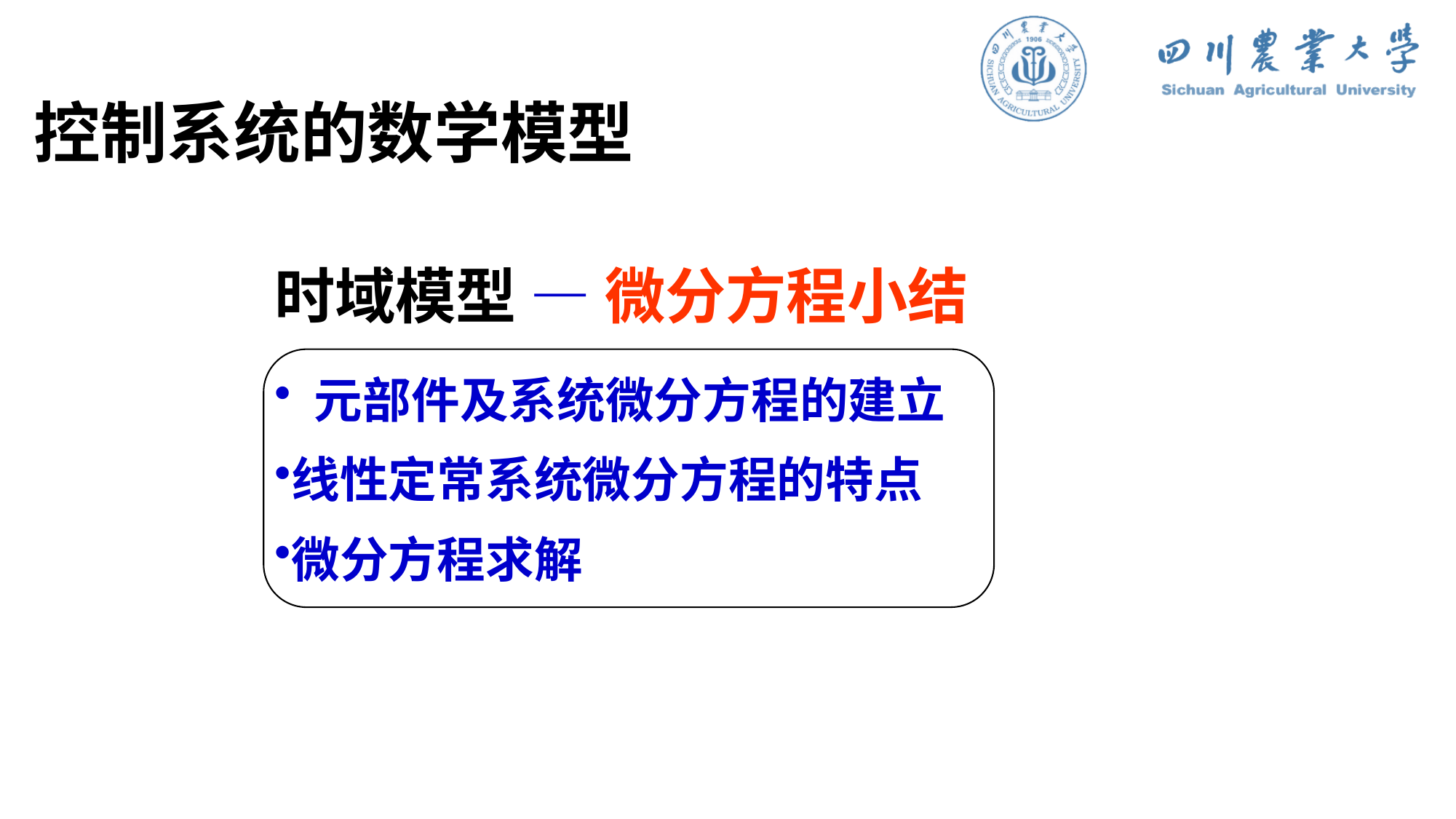

# 控制系统的数学模型
时域模型 — 微分方程小结

 元部件及系统微分方程的建立
线性定常系统微分方程的特点
微分方程求解